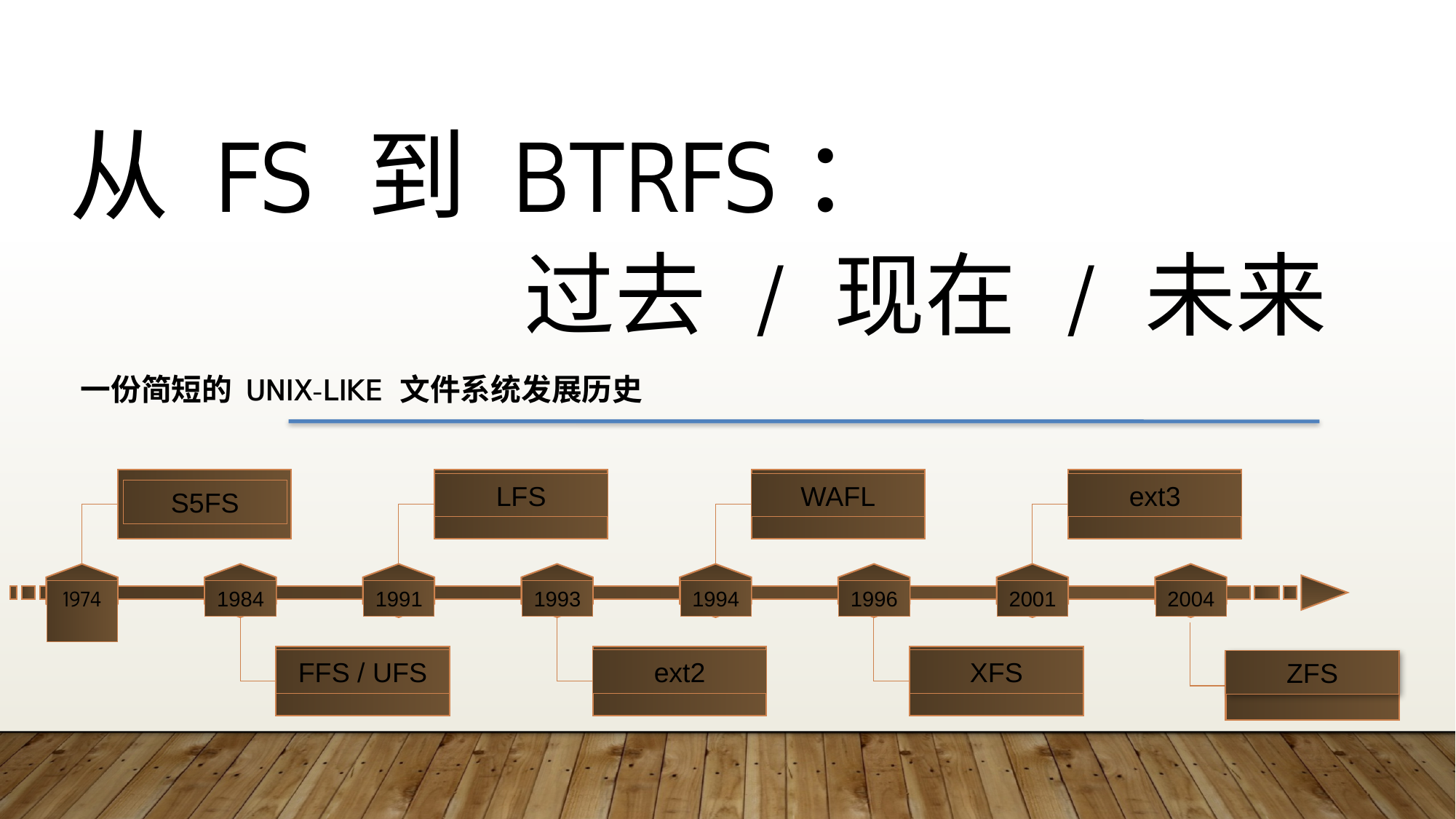

从 FS 到 Btrfs：
过去 / 现在 / 未来
一份简短的 Unix-like 文件系统发展历史

LFS
WAFL
ext3
S5FS

1974
1984
1991
1993
1994
1996
2001
2004

FFS / UFS
ext2
XFS
ZFS